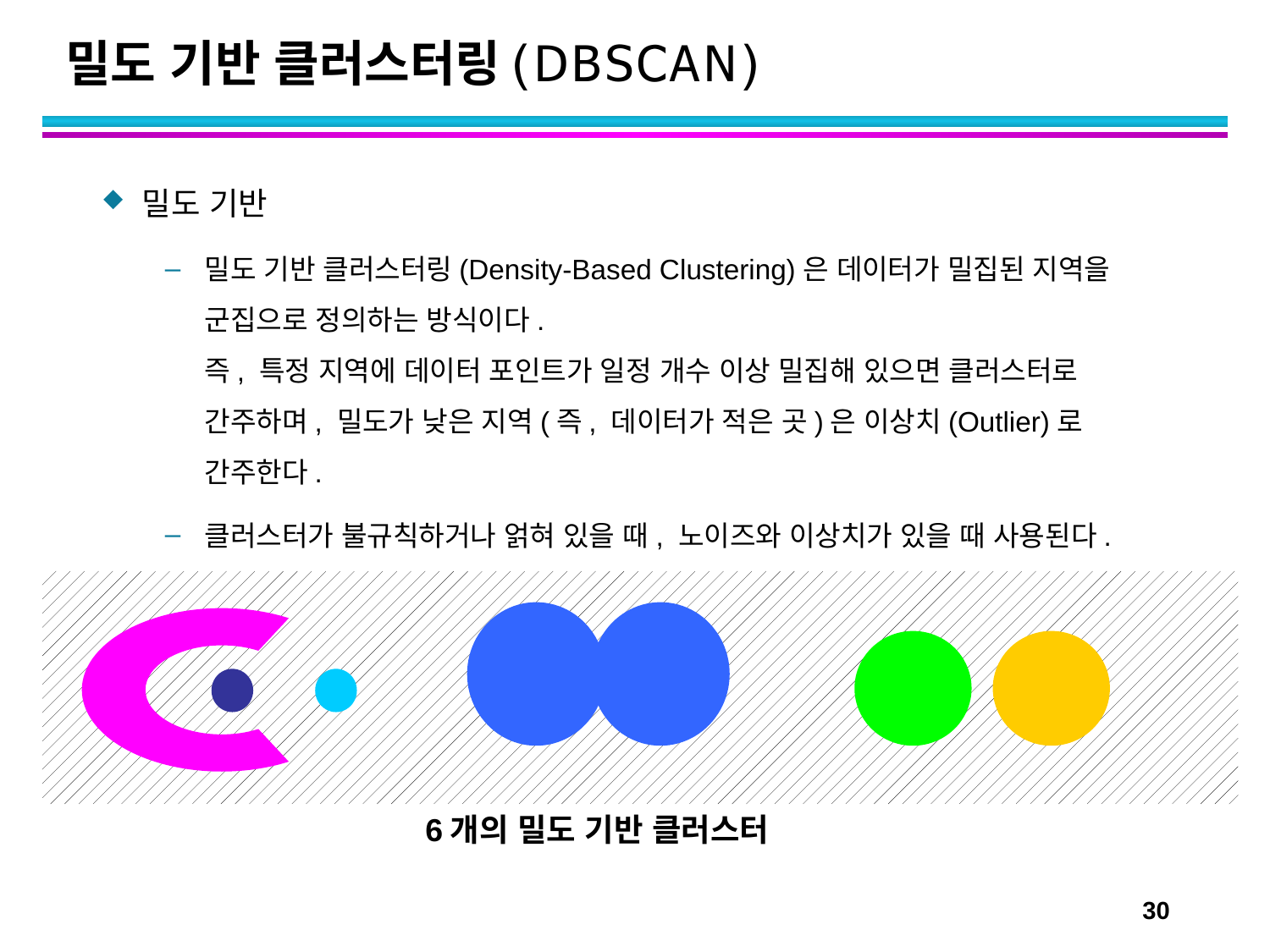

# 밀도 기반 클러스터링(DBSCAN)
밀도 기반
밀도 기반 클러스터링(Density-Based Clustering)은 데이터가 밀집된 지역을 군집으로 정의하는 방식이다.
즉, 특정 지역에 데이터 포인트가 일정 개수 이상 밀집해 있으면 클러스터로 간주하며, 밀도가 낮은 지역(즉, 데이터가 적은 곳)은 이상치(Outlier)로 간주한다.
클러스터가 불규칙하거나 얽혀 있을 때, 노이즈와 이상치가 있을 때 사용된다.

6개의 밀도 기반 클러스터